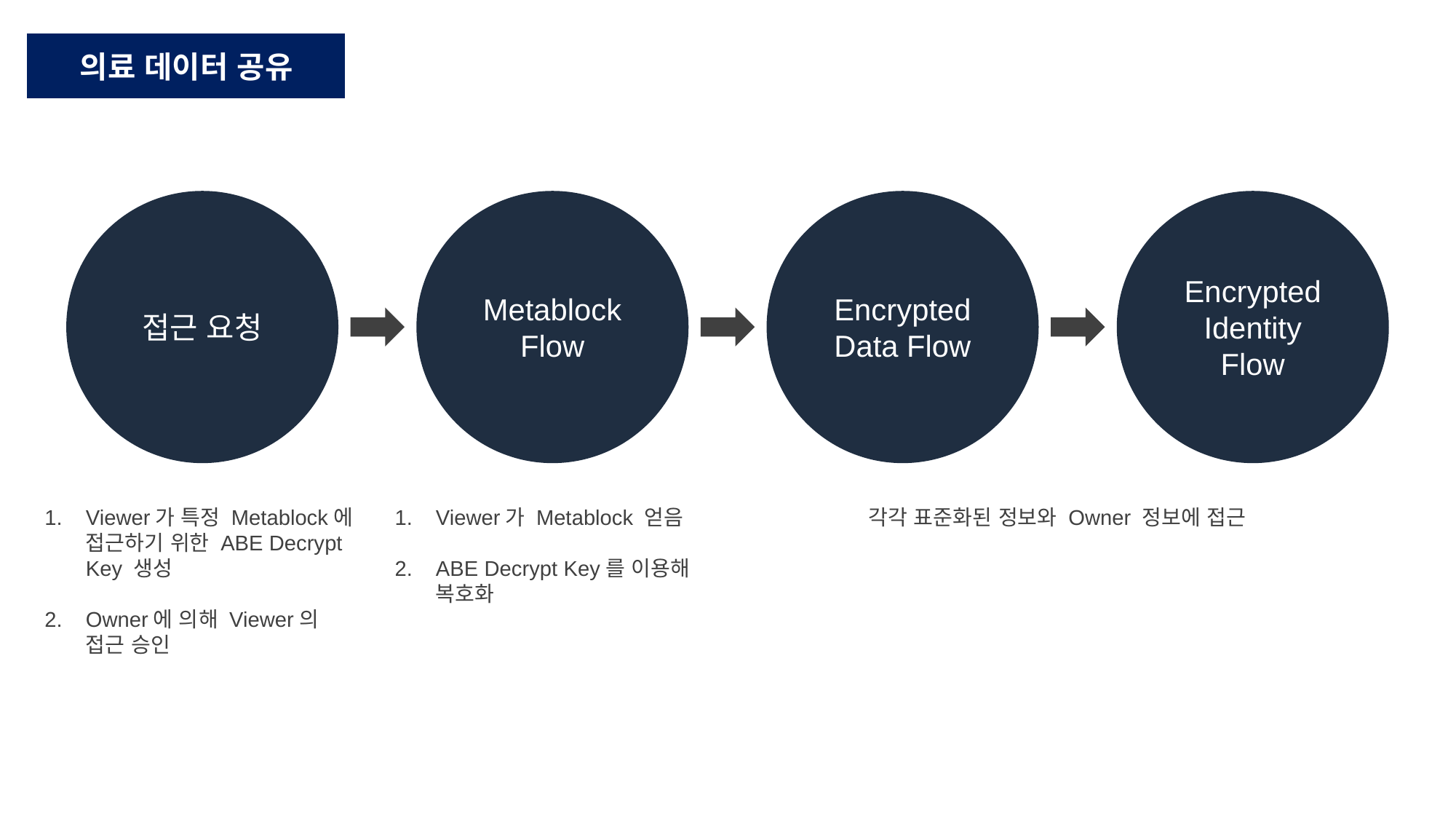

의료 데이터 공유
접근 요청
Metablock
Flow
Encrypted Data Flow
Encrypted Identity Flow

Viewer가 특정 Metablock에 접근하기 위한 ABE Decrypt Key 생성

Owner에 의해 Viewer의 접근 승인
Viewer가 Metablock 얻음

ABE Decrypt Key를 이용해 복호화
각각 표준화된 정보와 Owner 정보에 접근